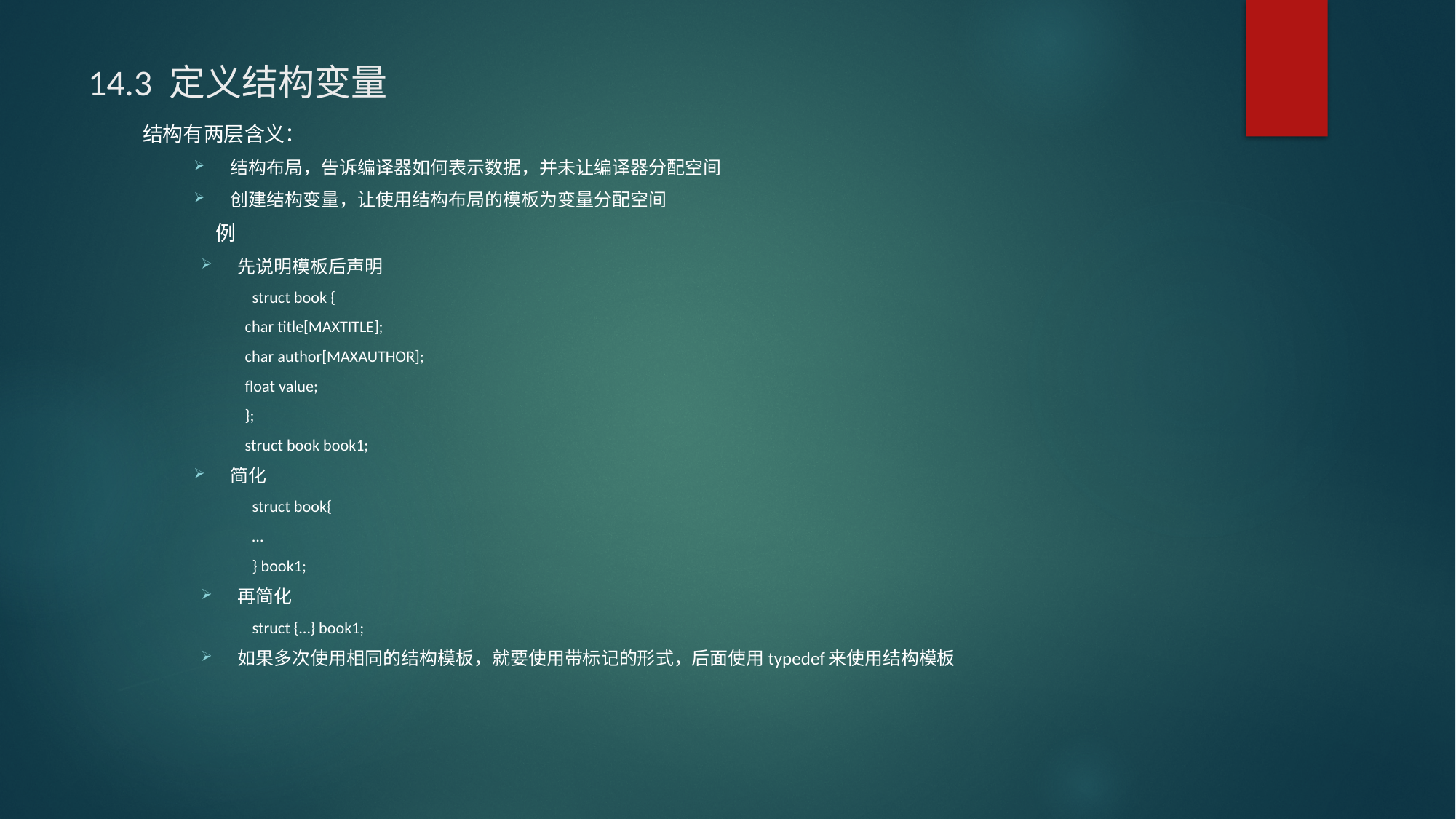

# 14.3 定义结构变量
结构有两层含义：
结构布局，告诉编译器如何表示数据，并未让编译器分配空间
创建结构变量，让使用结构布局的模板为变量分配空间
	例
先说明模板后声明
struct book {
		char title[MAXTITLE];
		char author[MAXAUTHOR];
		float value;
	};
struct book book1;
简化
struct book{
		…
} book1;
再简化
struct {…} book1;
如果多次使用相同的结构模板，就要使用带标记的形式，后面使用typedef来使用结构模板